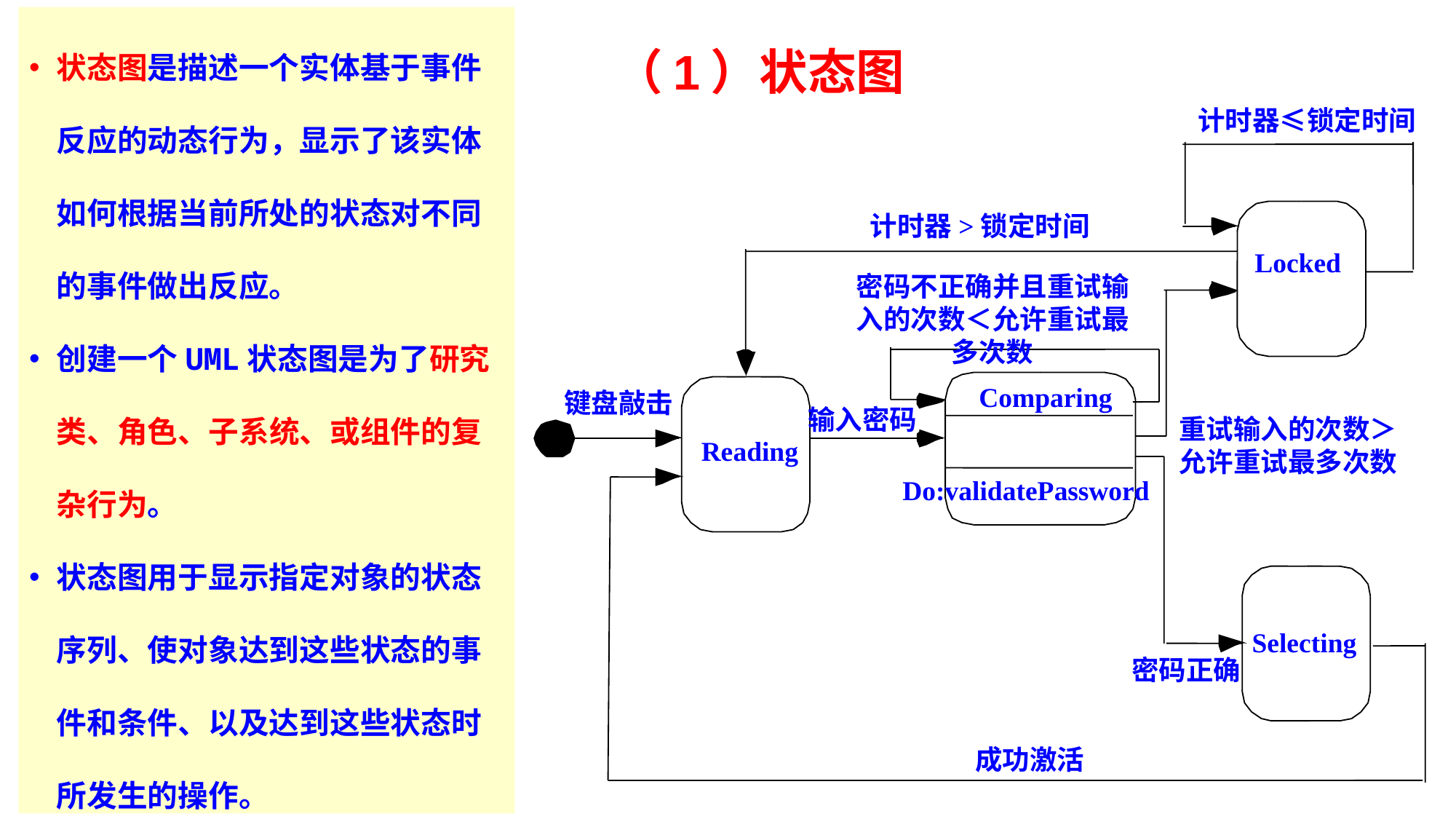

状态图是描述一个实体基于事件反应的动态行为，显示了该实体如何根据当前所处的状态对不同的事件做出反应。
创建一个UML状态图是为了研究类、角色、子系统、或组件的复杂行为。
状态图用于显示指定对象的状态序列、使对象达到这些状态的事件和条件、以及达到这些状态时所发生的操作。
# （1）状态图
计时器≤锁定时间

Locked

Reading

计时器>锁定时间

密码不正确并且重试输入的次数＜允许重试最多次数

Comparing
键盘敲击

输入密码
重试输入的次数＞
允许重试最多次数

Do:validatePassword

Selecting

密码正确

成功激活